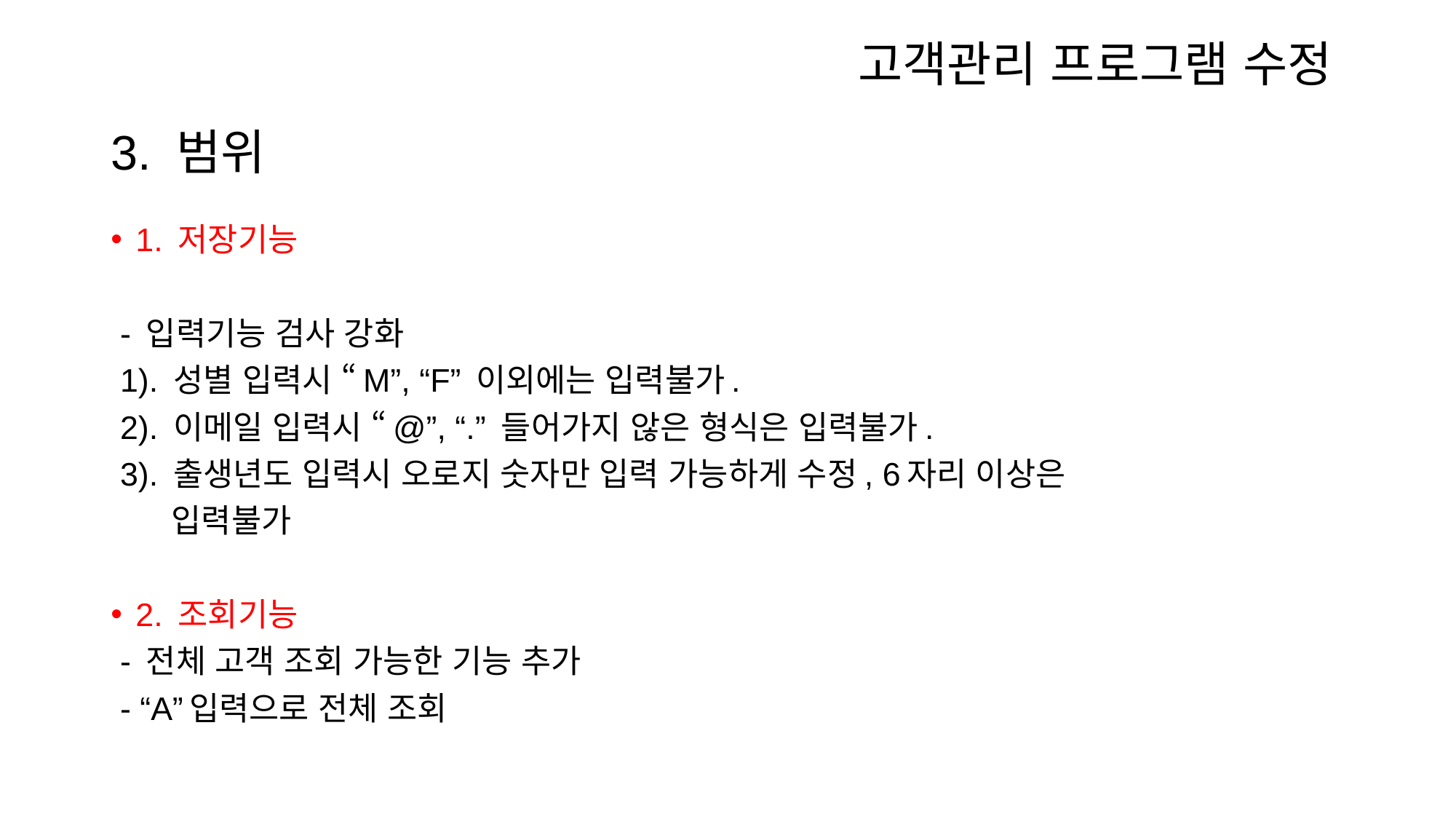

고객관리 프로그램 수정
# 3. 범위
1. 저장기능

 - 입력기능 검사 강화
 1). 성별 입력시 “M”, “F” 이외에는 입력불가.
 2). 이메일 입력시 “@”, “.” 들어가지 않은 형식은 입력불가.
 3). 출생년도 입력시 오로지 숫자만 입력 가능하게 수정, 6자리 이상은
      입력불가

2. 조회기능
 - 전체 고객 조회 가능한 기능 추가
 - “A”입력으로 전체 조회